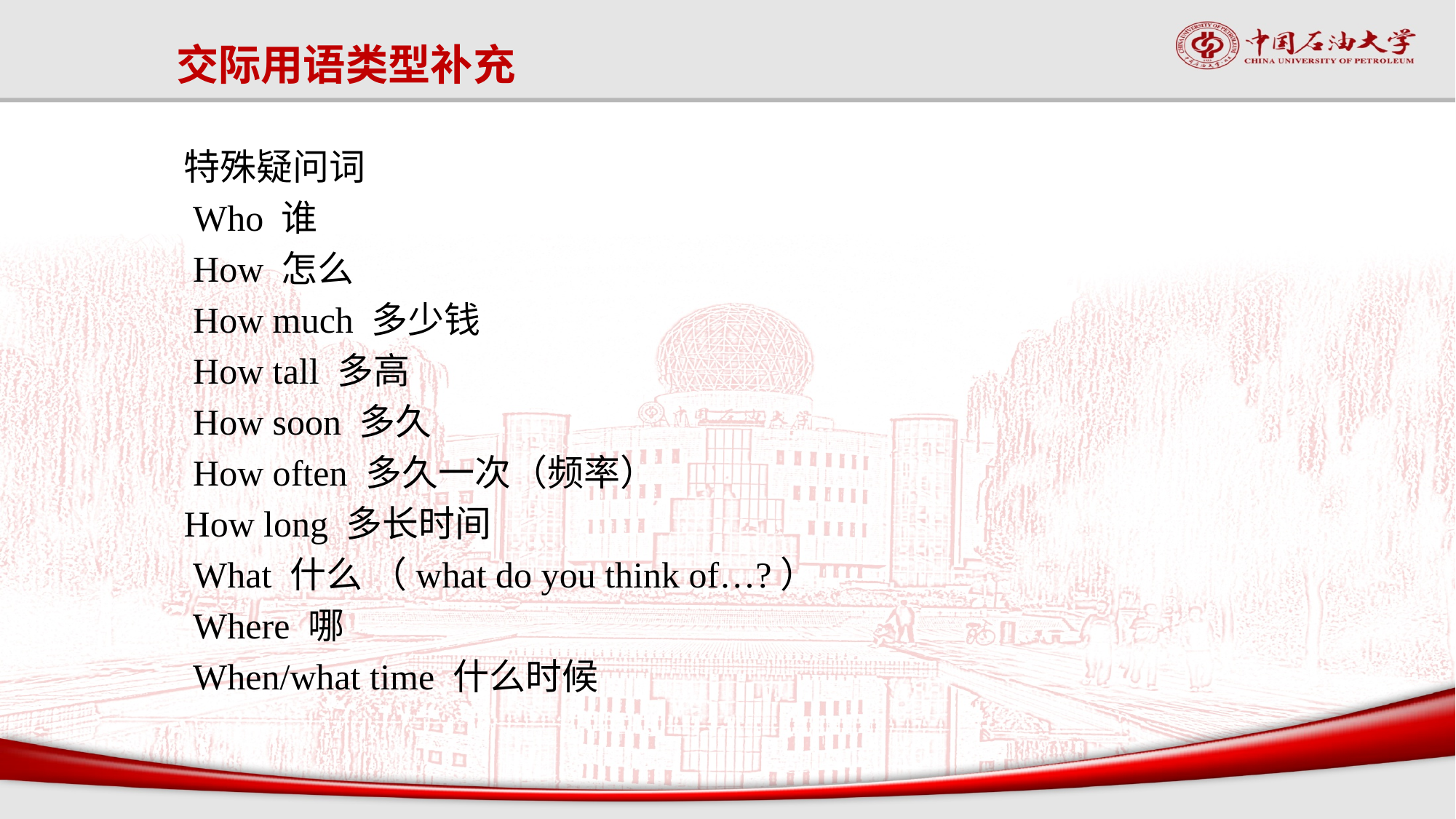

# 交际用语类型补充
特殊疑问词
 Who 谁
 How 怎么
 How much 多少钱
 How tall 多高
 How soon 多久
 How often 多久一次（频率）
How long 多长时间
 What 什么 （what do you think of…?）
 Where 哪
 When/what time 什么时候